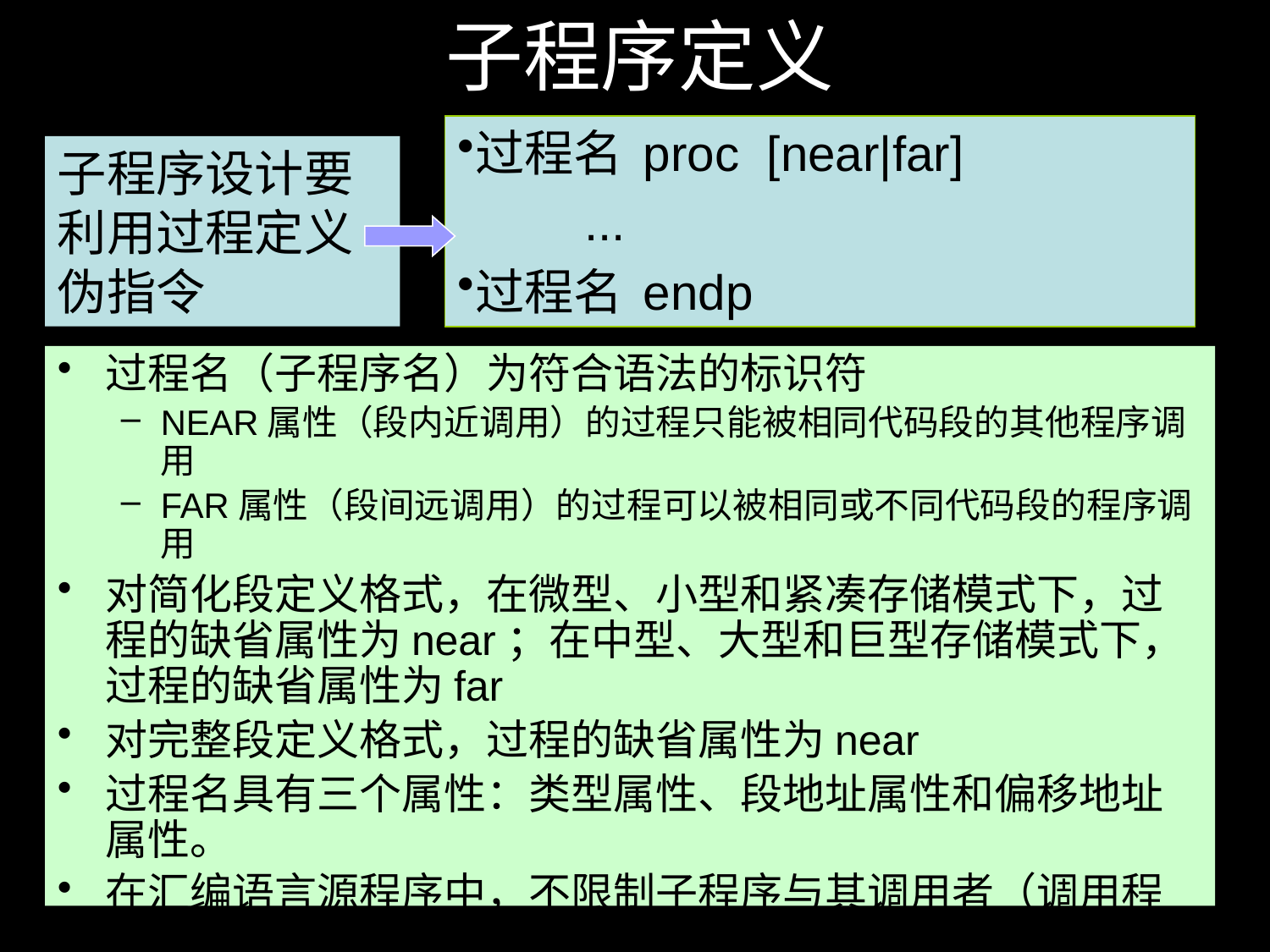

# 子程序定义
过程名	proc  [near|far]
	...
过程名	endp
子程序设计要
利用过程定义
伪指令

过程名（子程序名）为符合语法的标识符
NEAR属性（段内近调用）的过程只能被相同代码段的其他程序调用
FAR属性（段间远调用）的过程可以被相同或不同代码段的程序调用
对简化段定义格式，在微型、小型和紧凑存储模式下，过程的缺省属性为near；在中型、大型和巨型存储模式下，过程的缺省属性为far
对完整段定义格式，过程的缺省属性为near
过程名具有三个属性：类型属性、段地址属性和偏移地址    属性。
在汇编语言源程序中，不限制子程序与其调用者（调用程    序）之间的定义顺序。